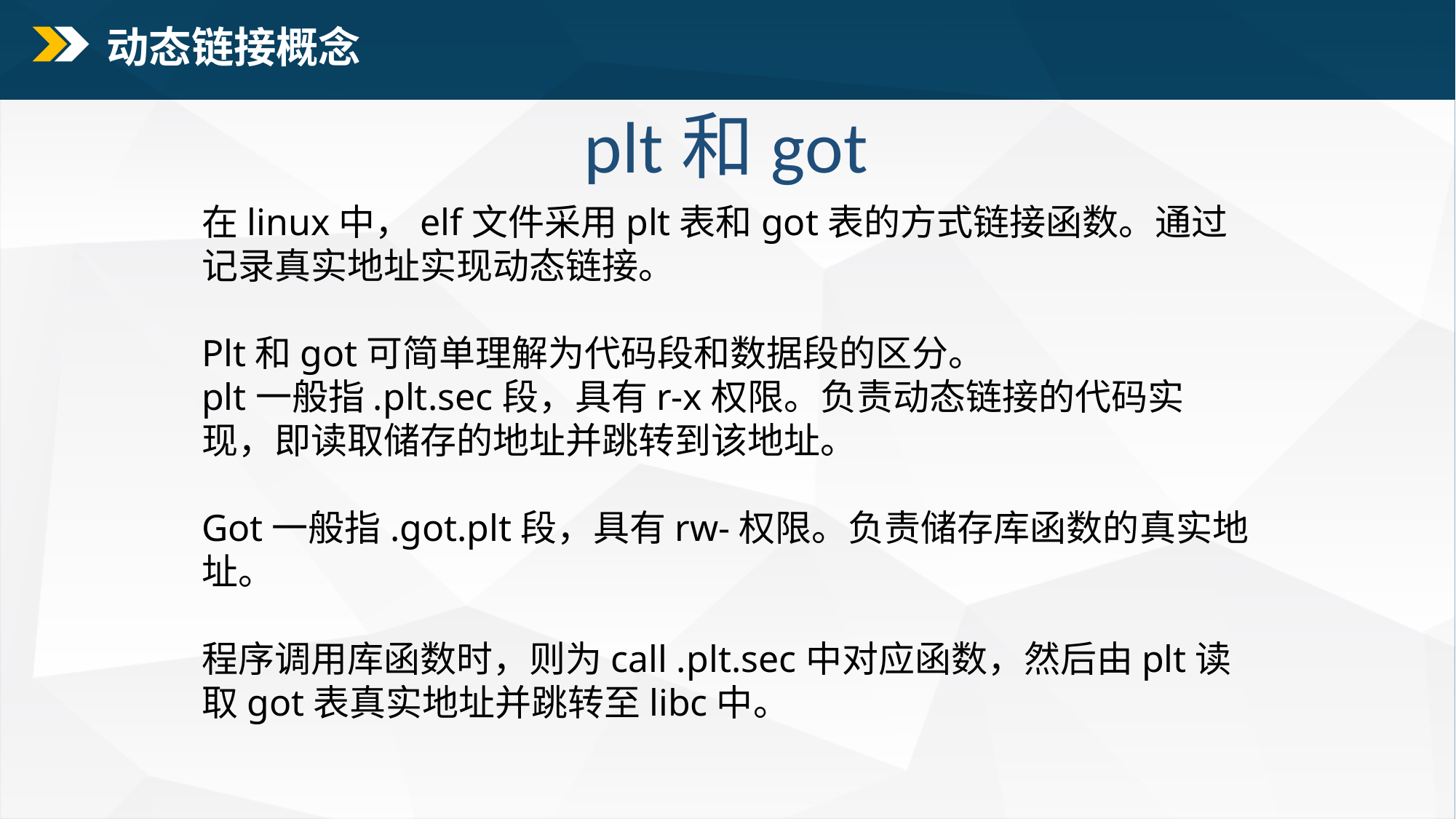

动态链接概念

plt和got
在linux中，elf文件采用plt表和got表的方式链接函数。通过记录真实地址实现动态链接。

Plt和got可简单理解为代码段和数据段的区分。
plt一般指.plt.sec段，具有r-x权限。负责动态链接的代码实现，即读取储存的地址并跳转到该地址。

Got一般指.got.plt段，具有rw-权限。负责储存库函数的真实地址。

程序调用库函数时，则为call .plt.sec中对应函数，然后由plt读取got表真实地址并跳转至libc中。